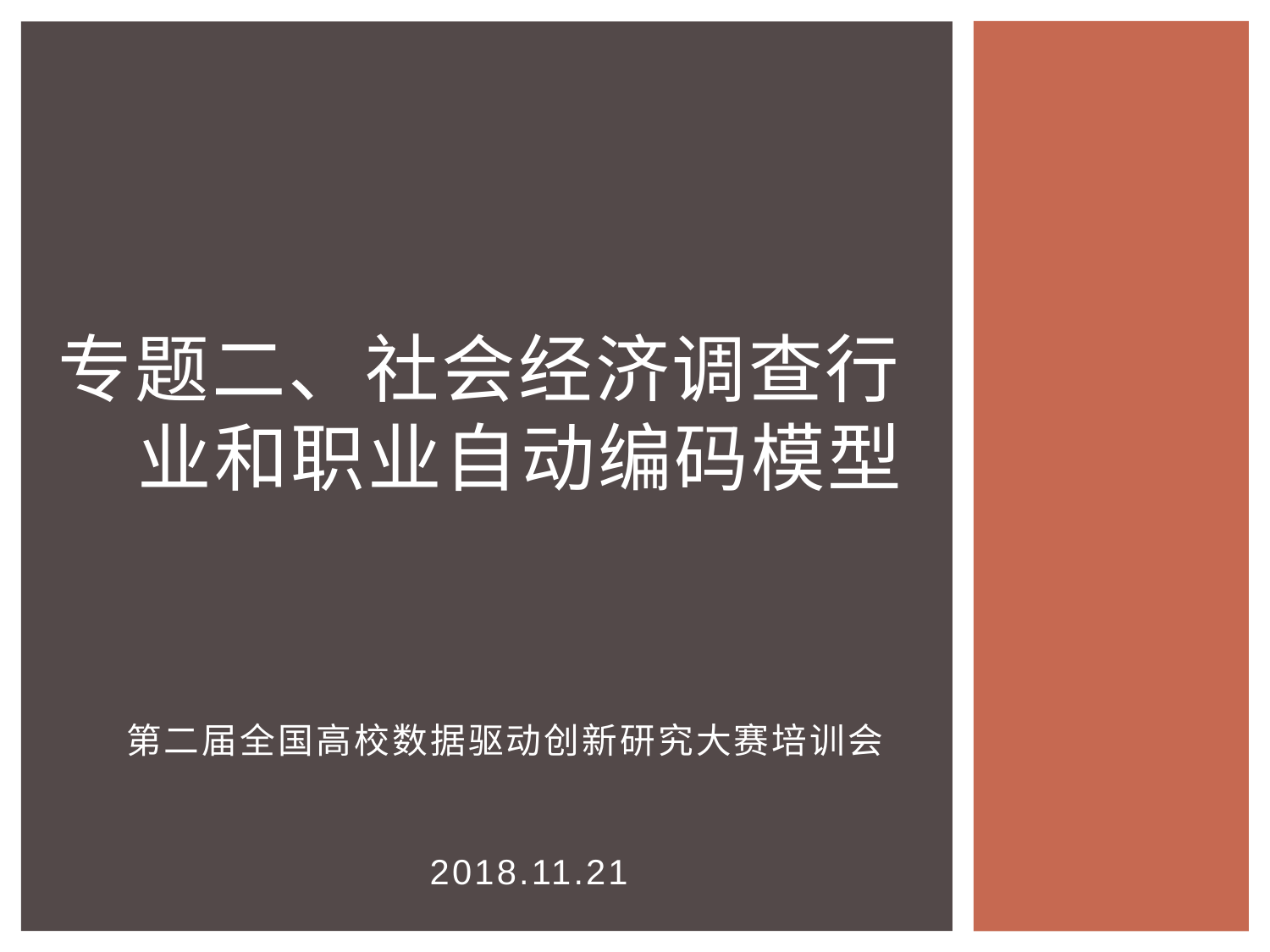

# 专题二、社会经济调查行业和职业自动编码模型

第二届全国高校数据驱动创新研究大赛培训会
2018.11.21